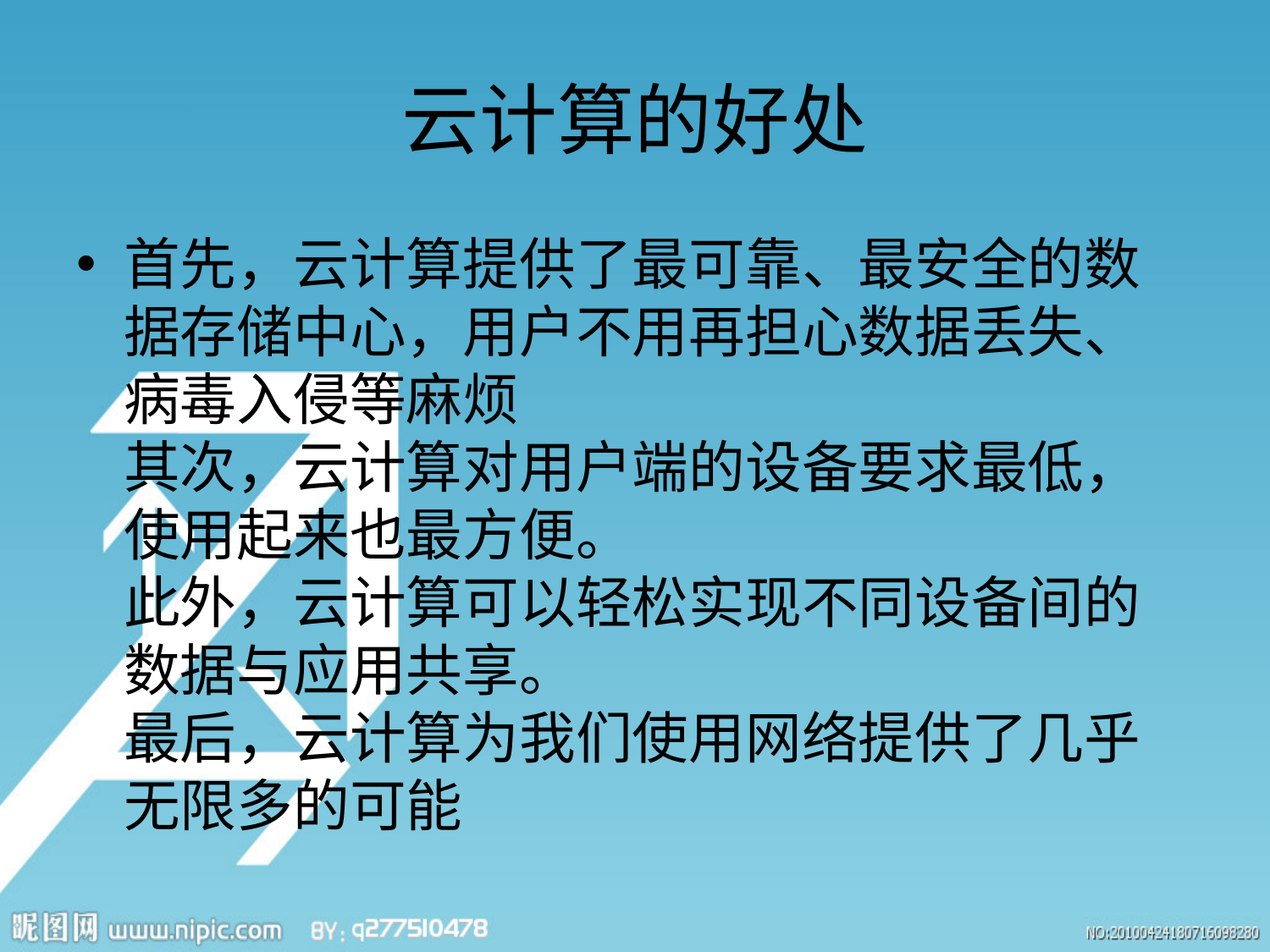

# 云计算的好处
首先，云计算提供了最可靠、最安全的数据存储中心，用户不用再担心数据丢失、病毒入侵等麻烦
其次，云计算对用户端的设备要求最低，使用起来也最方便。
此外，云计算可以轻松实现不同设备间的数据与应用共享。
最后，云计算为我们使用网络提供了几乎无限多的可能